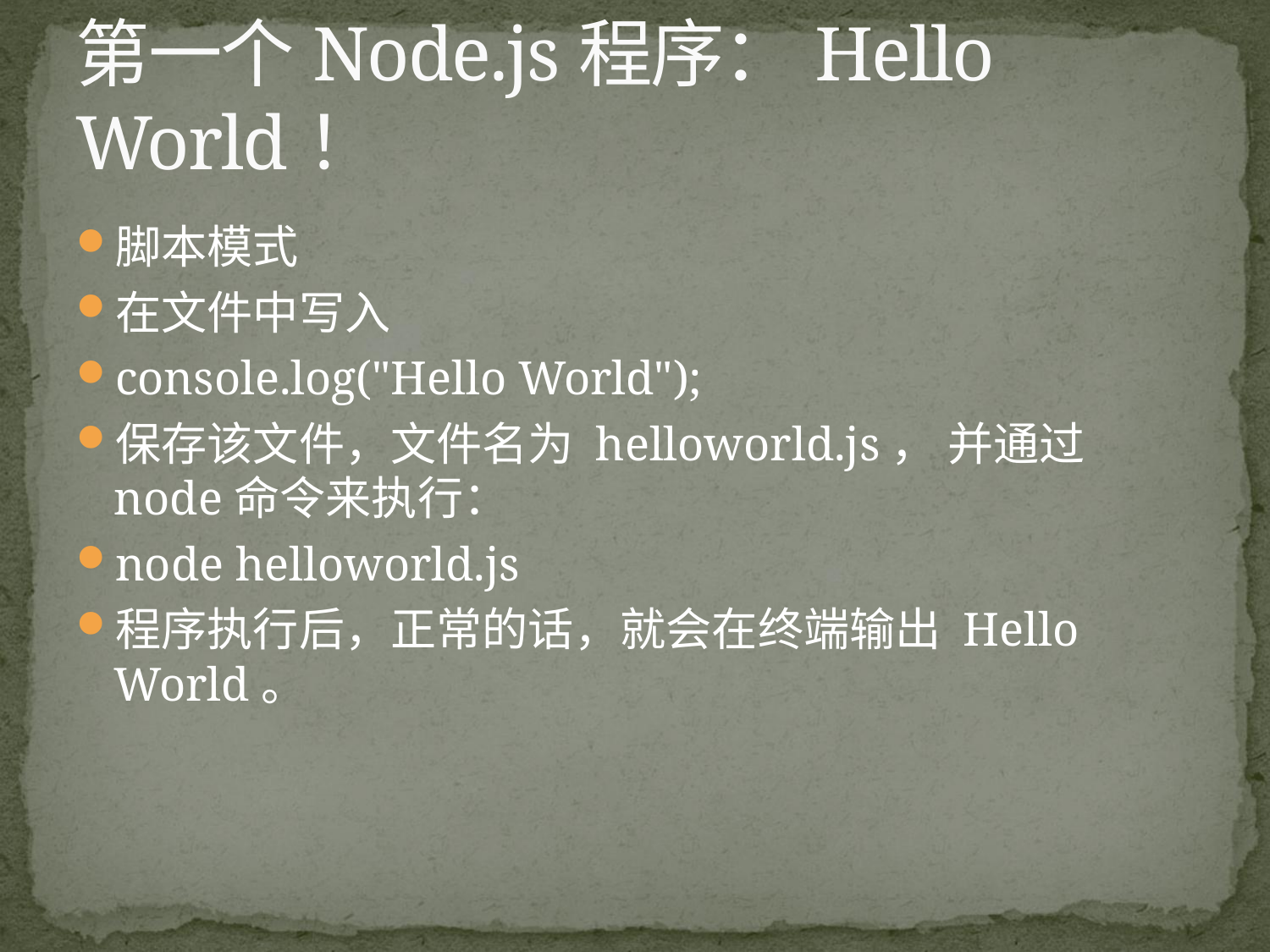

# 第一个Node.js程序：Hello World！
脚本模式
在文件中写入
console.log("Hello World");
保存该文件，文件名为 helloworld.js， 并通过 node命令来执行：
node helloworld.js
程序执行后，正常的话，就会在终端输出 Hello World。